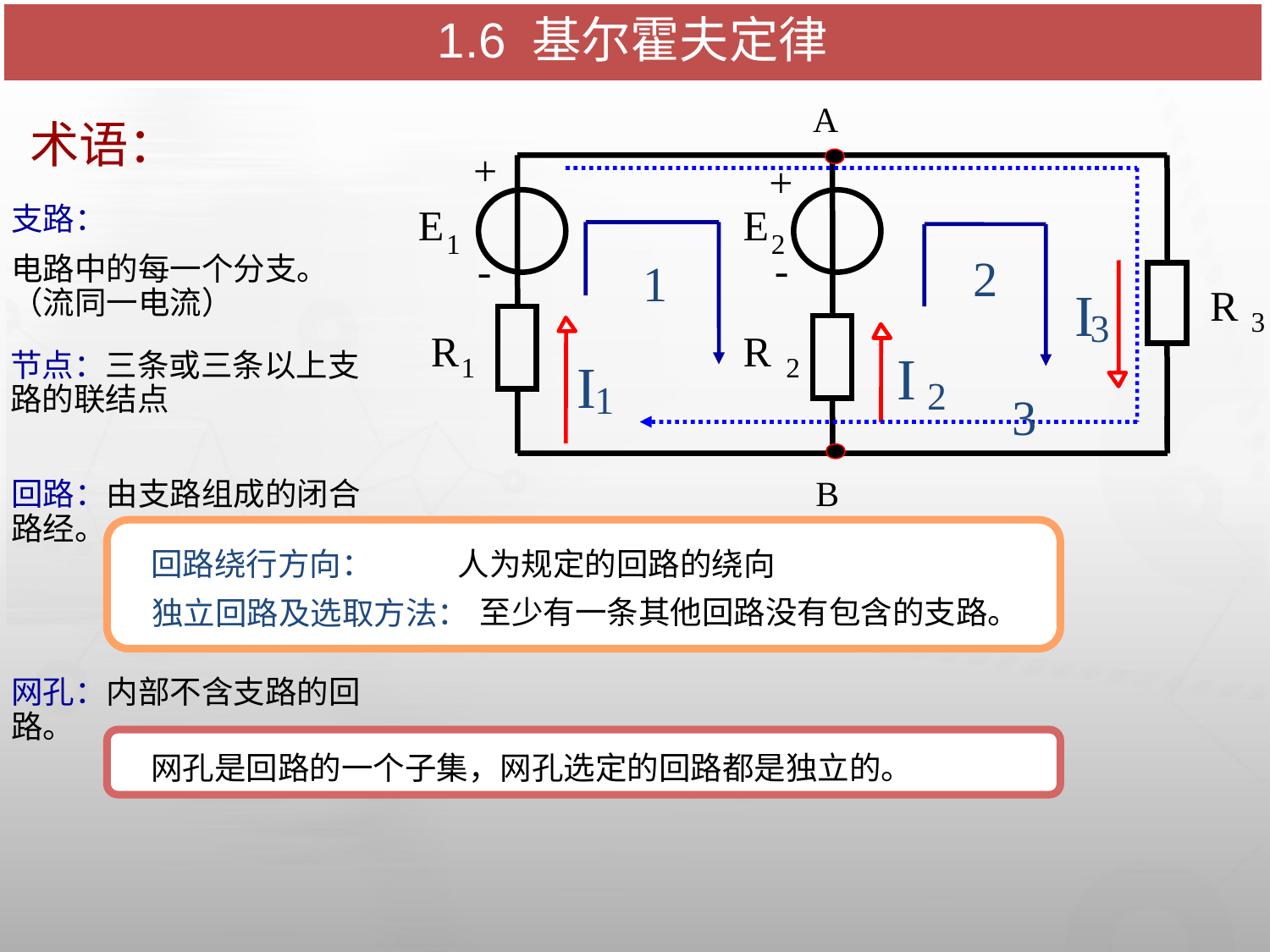

# 1.6 基尔霍夫定律
A
+

+

E
E
1
2
-
 -

R
3

R
1

R

2

B
术语：

3

支路：
电路中的每一个分支。（流同一电流）

1

2

I
3

1
I
I

2

节点：三条或三条以上支路的联结点
回路：由支路组成的闭合路经。

回路绕行方向：
人为规定的回路的绕向
至少有一条其他回路没有包含的支路。
独立回路及选取方法：
网孔：内部不含支路的回路。

网孔是回路的一个子集，网孔选定的回路都是独立的。